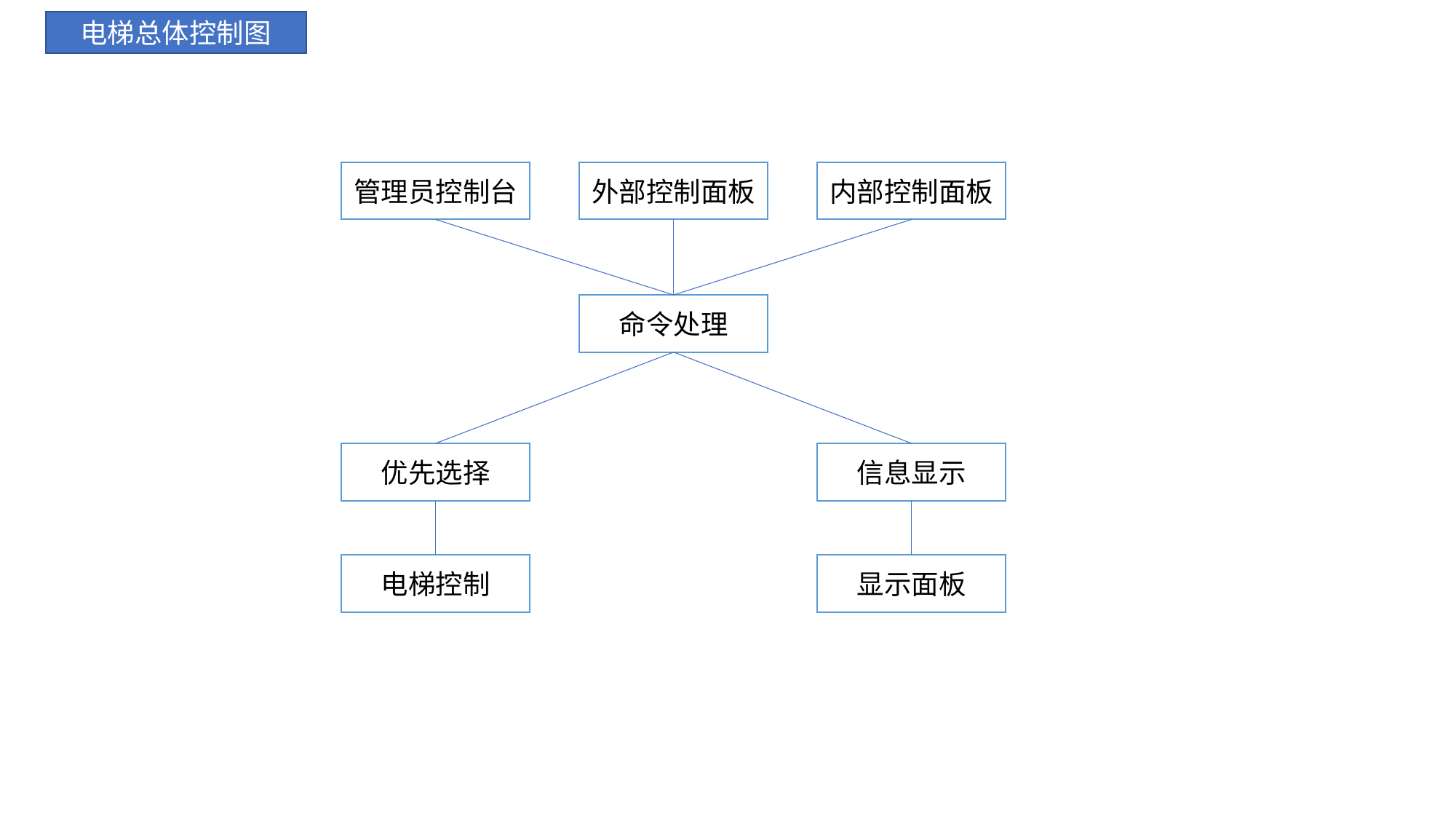

电梯总体控制图
管理员控制台
外部控制面板
内部控制面板
命令处理
优先选择
信息显示
电梯控制
显示面板